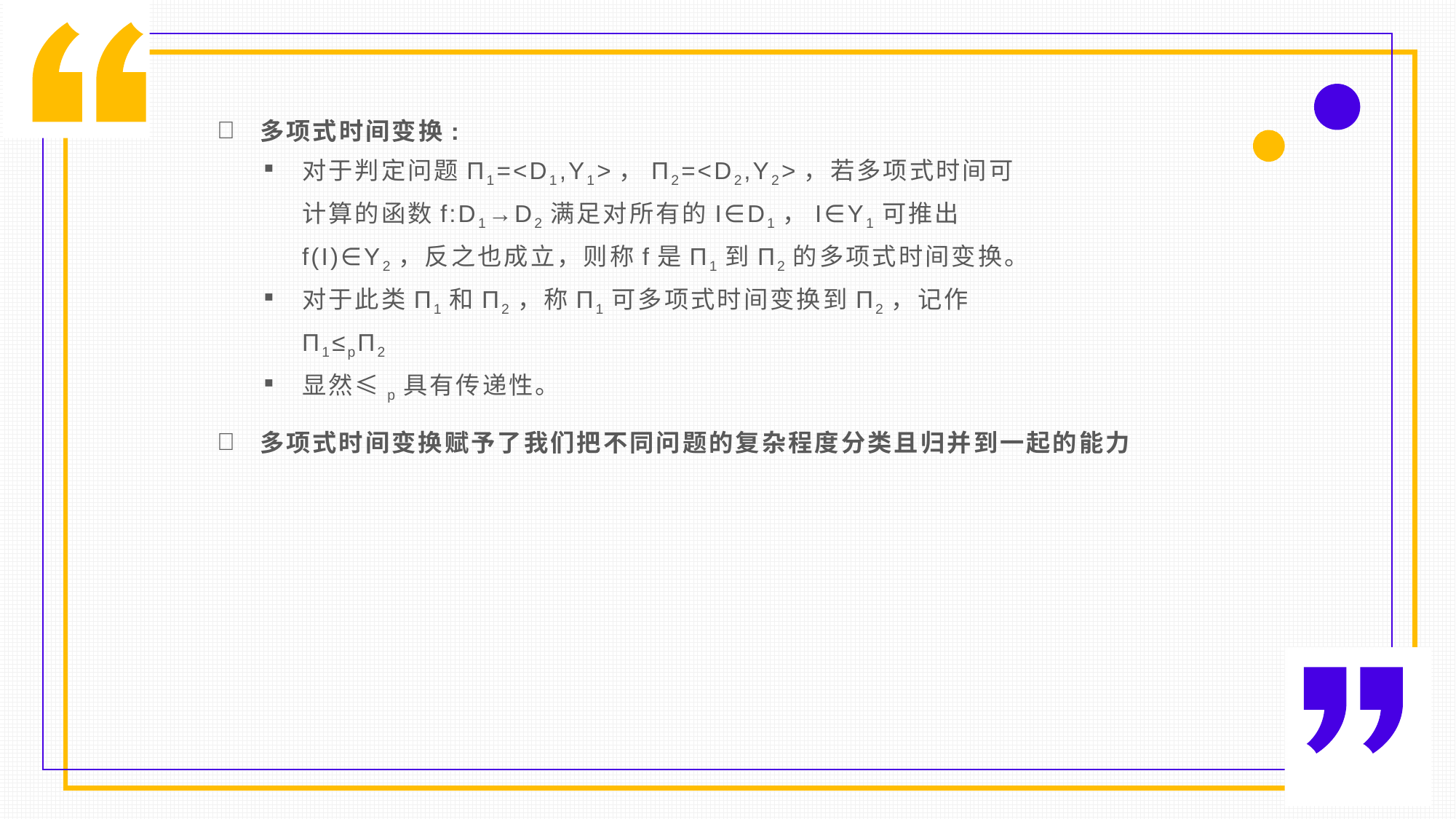

多项式时间变换:
对于判定问题Π1=<D1,Y1>，Π2=<D2,Y2>，若多项式时间可计算的函数f:D1→D2满足对所有的I∈D1，I∈Y1可推出f(I)∈Y2，反之也成立，则称f是Π1到Π2的多项式时间变换。
对于此类Π1和Π2，称Π1可多项式时间变换到Π2，记作Π1≤pΠ2
显然≤p具有传递性。

多项式时间变换赋予了我们把不同问题的复杂程度分类且归并到一起的能力